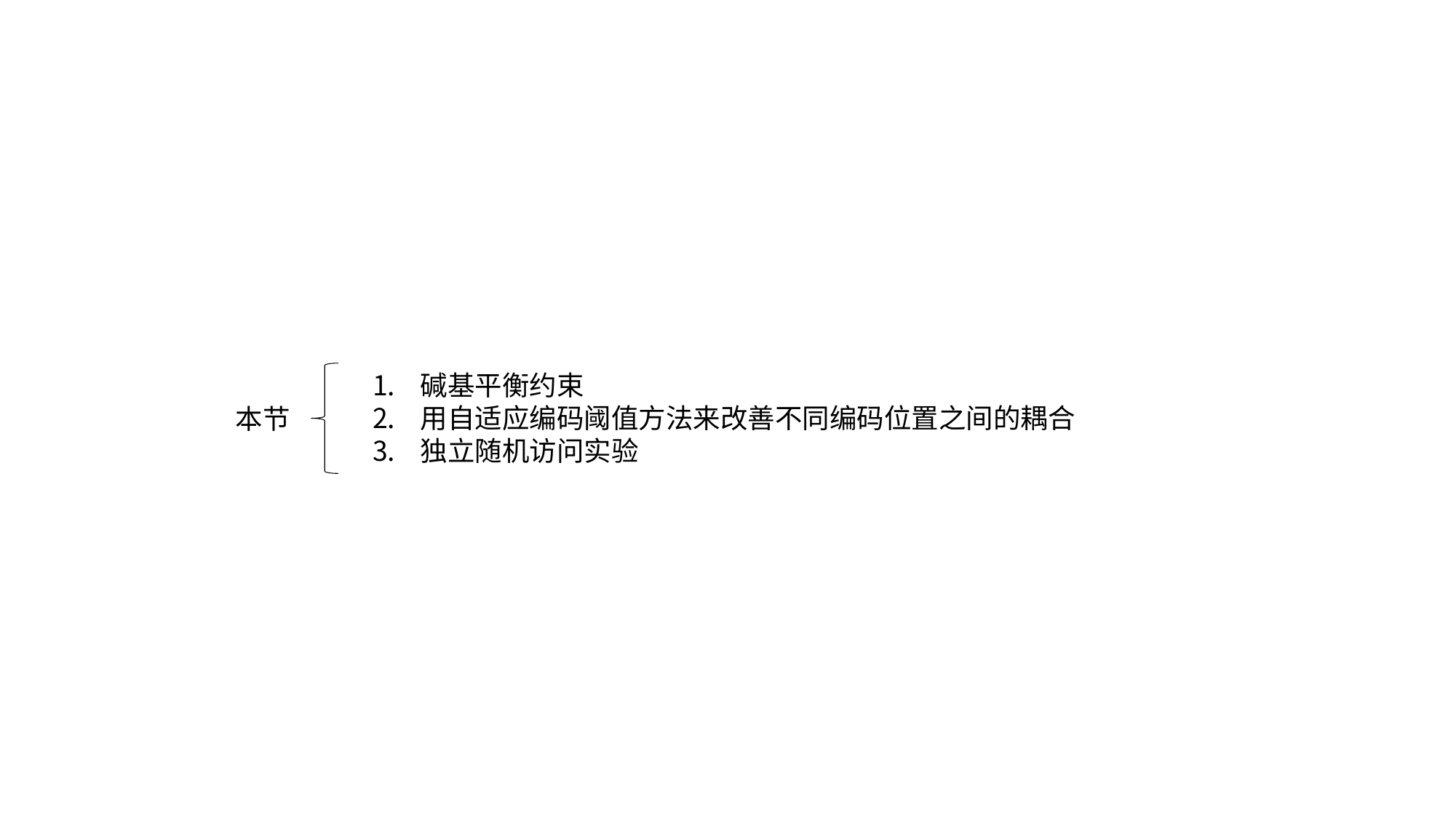

碱基平衡约束
用自适应编码阈值方法来改善不同编码位置之间的耦合
独立随机访问实验
本节